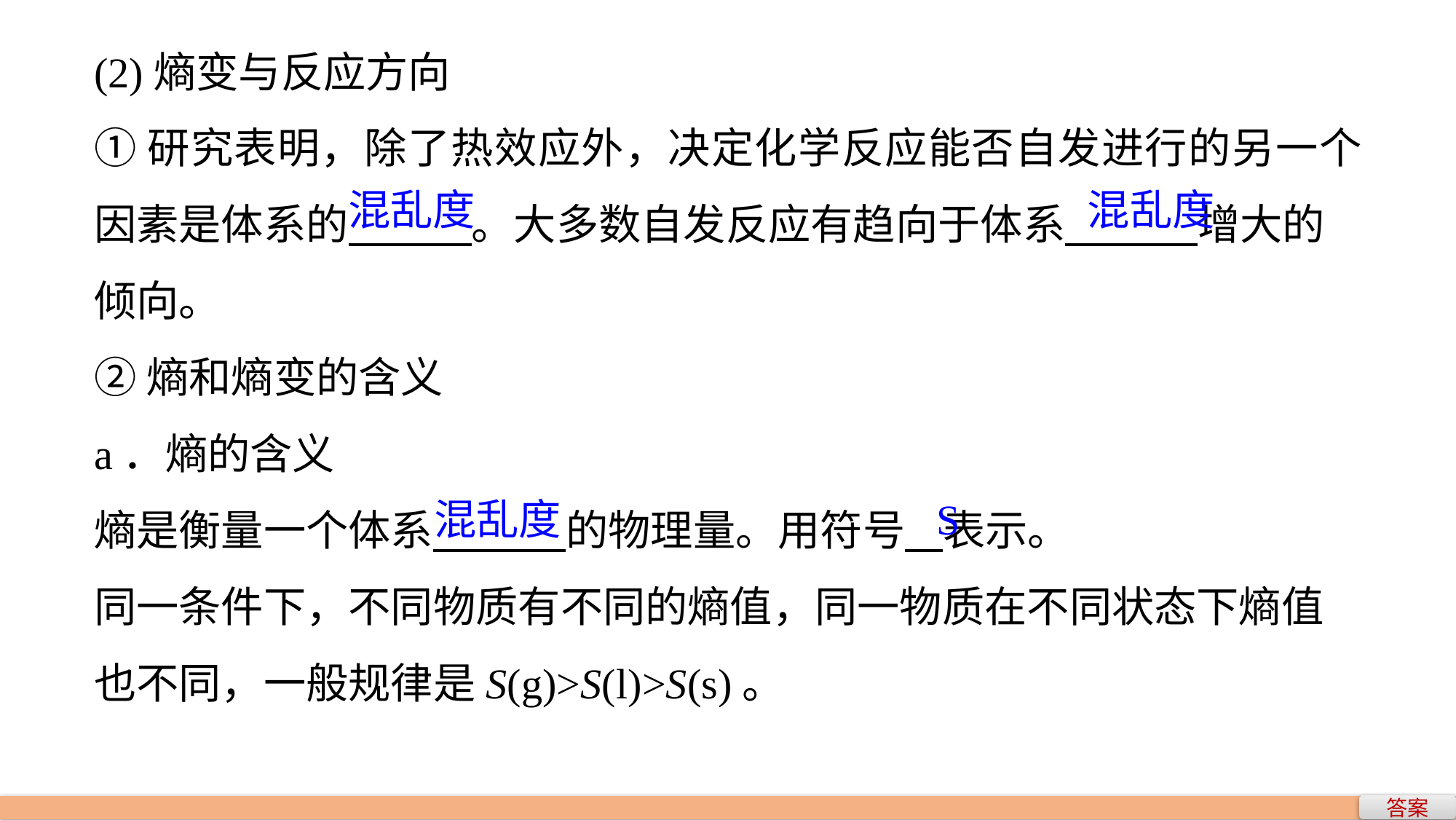

(2)熵变与反应方向
①研究表明，除了热效应外，决定化学反应能否自发进行的另一个因素是体系的             。大多数自发反应有趋向于体系              增大的
倾向。
②熵和熵变的含义
a．熵的含义
熵是衡量一个体系              的物理量。用符号    表示。
同一条件下，不同物质有不同的熵值，同一物质在不同状态下熵值也不同，一般规律是S(g)>S(l)>S(s)。
混乱度
混乱度
混乱度
S
答案